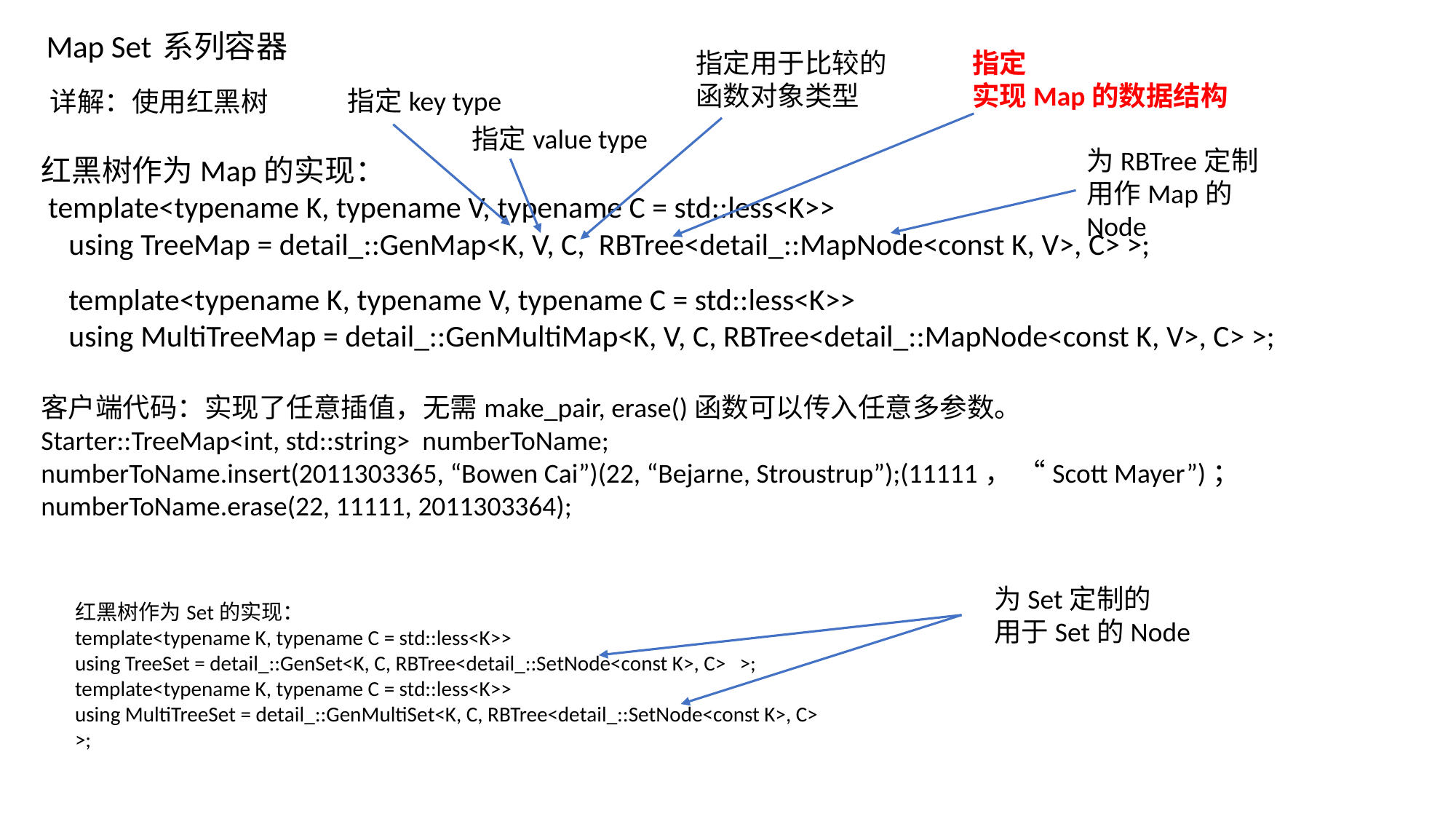

指定
实现Map的数据结构
指定用于比较的函数对象类型
指定key type
详解：使用红黑树

指定value type
为RBTree定制用作Map的Node
红黑树作为Map的实现：
 template<typename K, typename V, typename C = std::less<K>>
    using TreeMap = detail_::GenMap<K, V, C,  RBTree<detail_::MapNode<const K, V>, C> >;

    template<typename K, typename V, typename C = std::less<K>>
    using MultiTreeMap = detail_::GenMultiMap<K, V, C, RBTree<detail_::MapNode<const K, V>, C> >;
客户端代码：实现了任意插值，无需make_pair, erase()函数可以传入任意多参数。
Starter::TreeMap<int, std::string>  numberToName;
numberToName.insert(2011303365, “Bowen Cai”)(22, “Bejarne, Stroustrup”);(11111， “Scott Mayer”)；
numberToName.erase(22, 11111, 2011303364);
为Set定制的
用于Set的Node
红黑树作为Set的实现：
template<typename K, typename C = std::less<K>>
using TreeSet = detail_::GenSet<K, C, RBTree<detail_::SetNode<const K>, C>   >;
template<typename K, typename C = std::less<K>>
using MultiTreeSet = detail_::GenMultiSet<K, C, RBTree<detail_::SetNode<const K>, C> >;